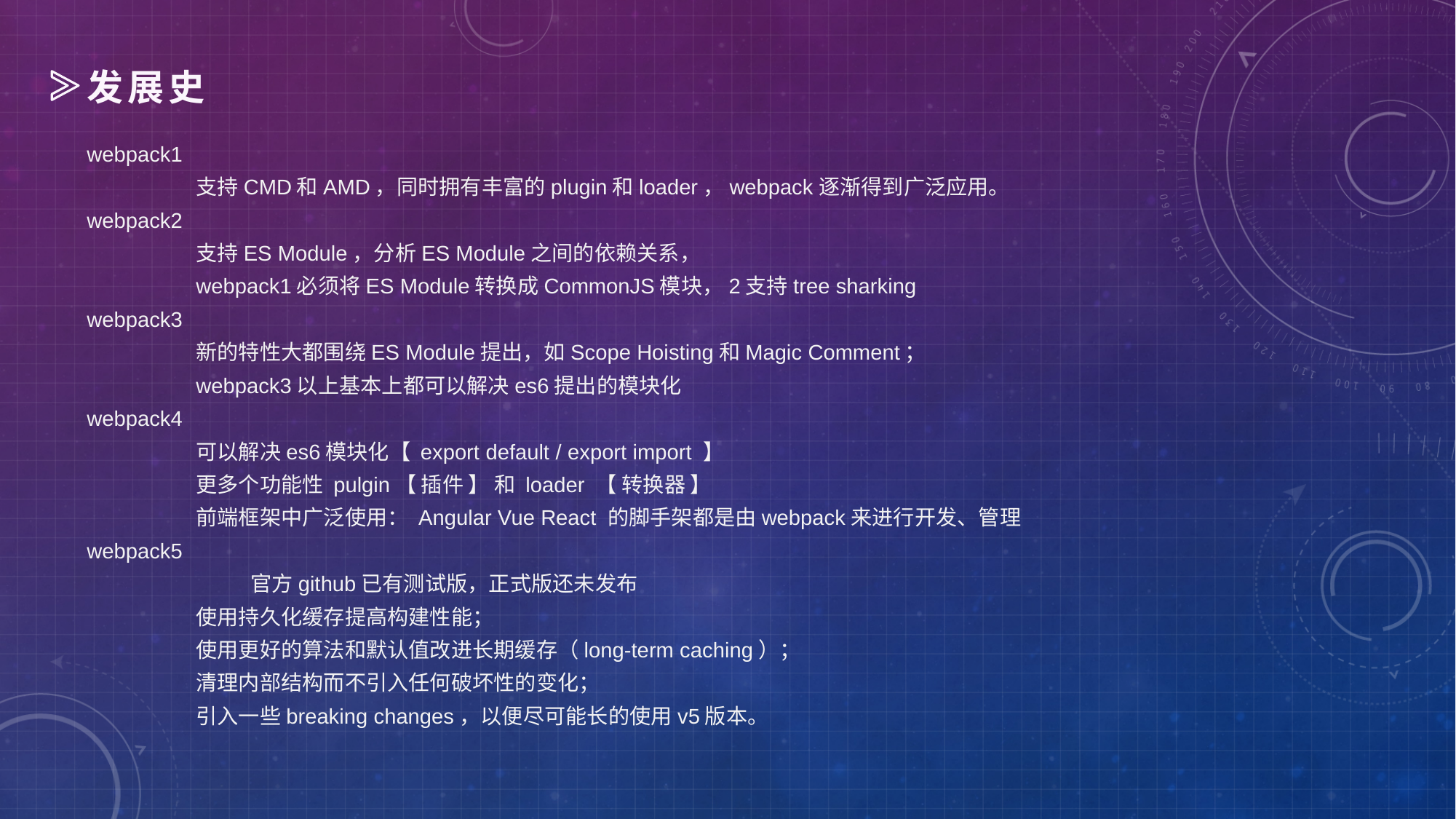

发展史
webpack1
​	支持CMD和AMD，同时拥有丰富的plugin和loader，webpack逐渐得到广泛应用。
webpack2
​	支持ES Module，分析ES Module之间的依赖关系，
​	webpack1必须将ES Module转换成CommonJS模块，2支持tree sharking
webpack3
​	新的特性大都围绕ES Module提出，如Scope Hoisting和Magic Comment；
​ 	webpack3以上基本上都可以解决es6提出的模块化
webpack4
​ 	可以解决es6模块化【 export default / export import 】
​	更多个功能性 pulgin【 插件 】 和 loader 【 转换器 】
​	前端框架中广泛使用： Angular Vue React 的脚手架都是由webpack来进行开发、管理
webpack5
	官方github已有测试版，正式版还未发布
	使用持久化缓存提高构建性能；
	使用更好的算法和默认值改进长期缓存（long-term caching）；
	清理内部结构而不引入任何破坏性的变化；
	引入一些breaking changes，以便尽可能长的使用v5版本。